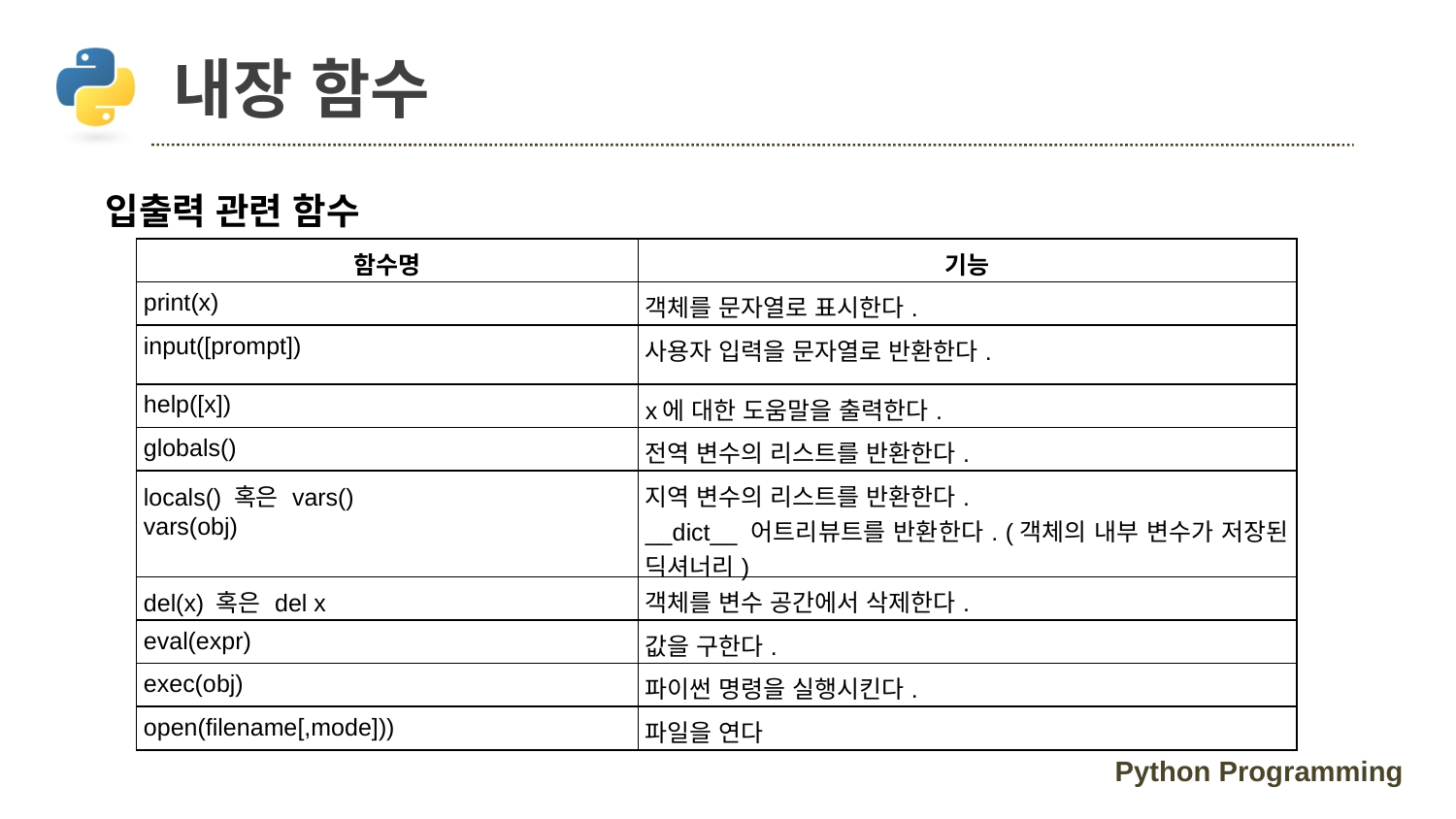

# 내장 함수
입출력 관련 함수

| 함수명 | 기능 |
| --- | --- |
| print(x) | 객체를 문자열로 표시한다. |
| input([prompt]) | 사용자 입력을 문자열로 반환한다. |
| help([x]) | x에 대한 도움말을 출력한다. |
| globals() | 전역 변수의 리스트를 반환한다. |
| locals() 혹은 vars() vars(obj) | 지역 변수의 리스트를 반환한다. \_\_dict\_\_ 어트리뷰트를 반환한다. (객체의 내부 변수가 저장된 딕셔너리) |
| del(x) 혹은 del x | 객체를 변수 공간에서 삭제한다. |
| eval(expr) | 값을 구한다. |
| exec(obj) | 파이썬 명령을 실행시킨다. |
| open(filename[,mode])) | 파일을 연다 |